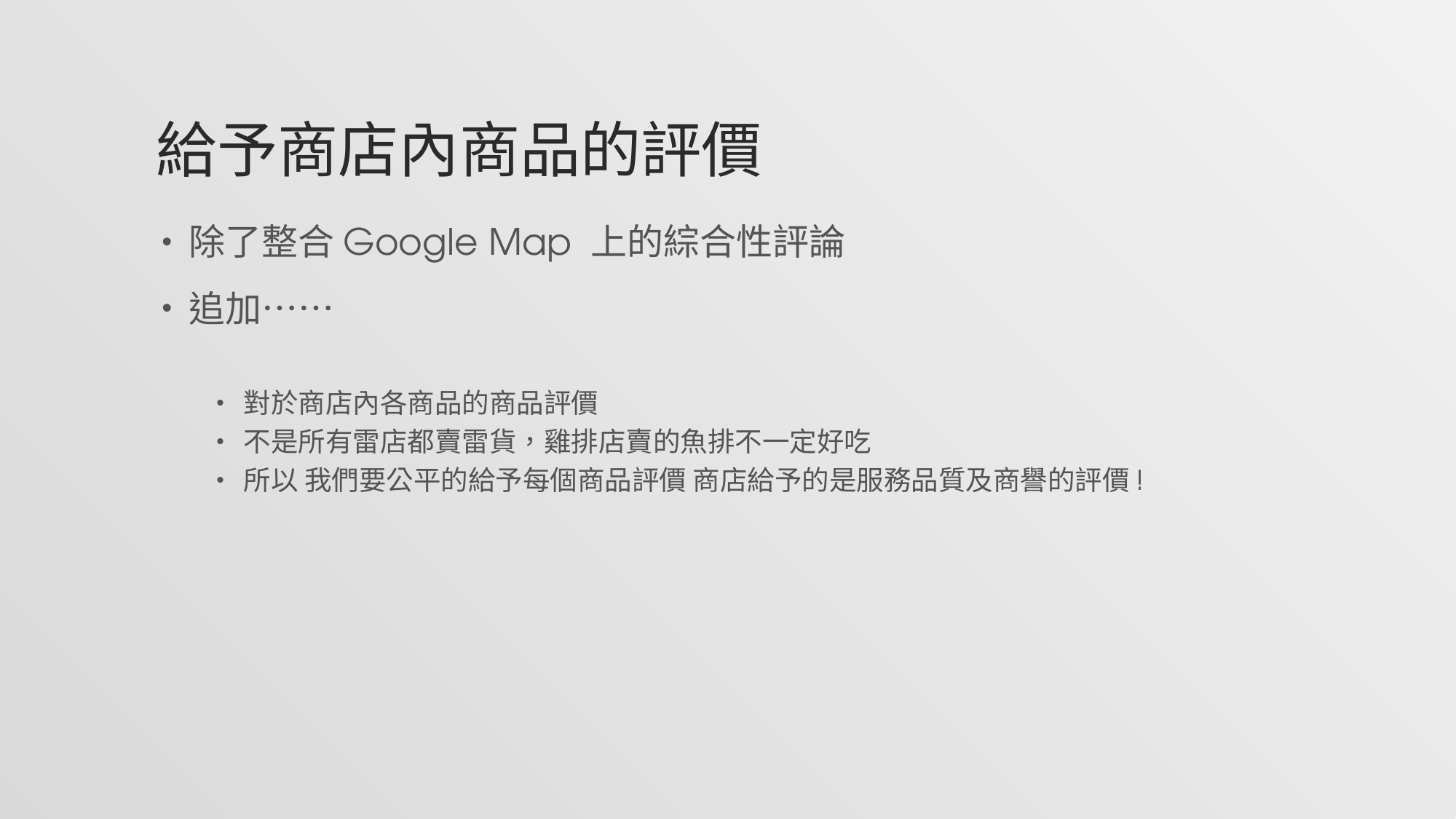

# 給予商店內商品的評價
除了整合Google Map 上的綜合性評論
追加……

對於商店內各商品的商品評價
不是所有雷店都賣雷貨，雞排店賣的魚排不一定好吃
所以 我們要公平的給予每個商品評價 商店給予的是服務品質及商譽的評價!